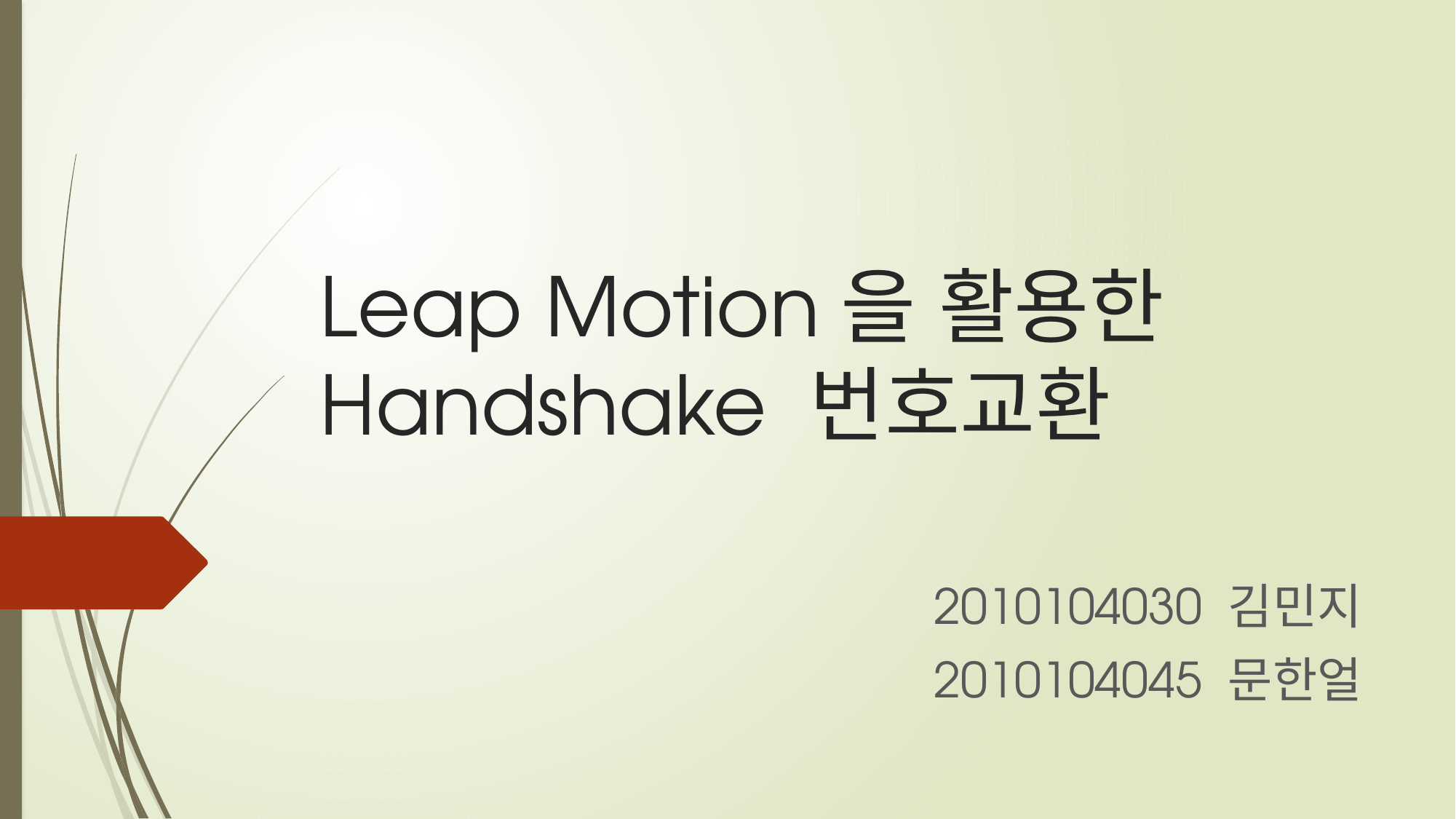

# Leap Motion을 활용한 Handshake 번호교환
2010104030 김민지
2010104045 문한얼